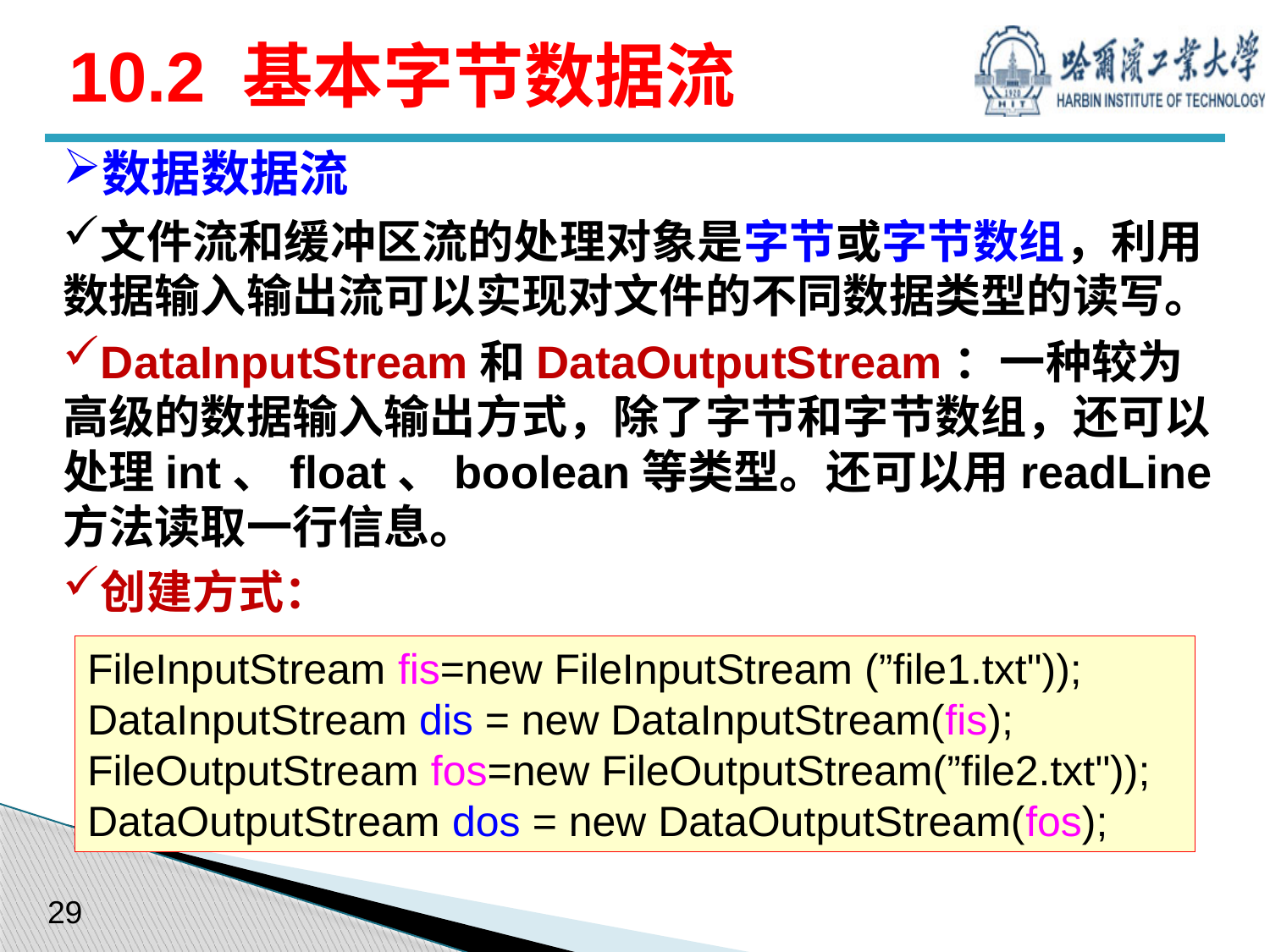

# 10.2 基本字节数据流
数据数据流
文件流和缓冲区流的处理对象是字节或字节数组，利用数据输入输出流可以实现对文件的不同数据类型的读写。
DataInputStream和DataOutputStream：一种较为高级的数据输入输出方式，除了字节和字节数组，还可以处理int、float、boolean等类型。还可以用readLine方法读取一行信息。
创建方式：
FileInputStream fis=new FileInputStream (”file1.txt"));
DataInputStream dis = new DataInputStream(fis);
FileOutputStream fos=new FileOutputStream(”file2.txt"));
DataOutputStream dos = new DataOutputStream(fos);